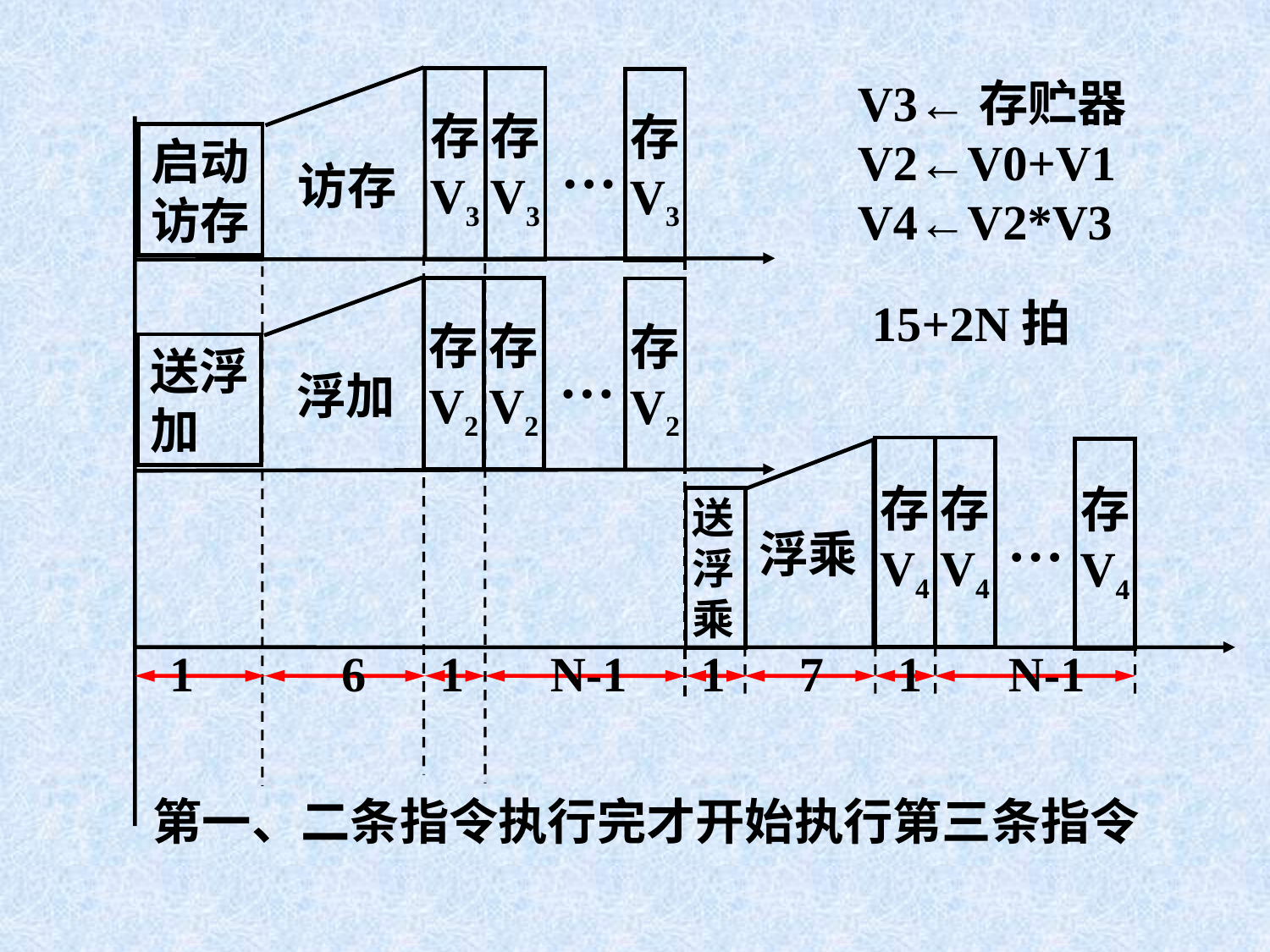

存
V3

存
V3

存
V3
启动
访存
…
访存

V3←存贮器
V2←V0+V1
V4←V2*V3

存
V2

存
V2

存
V2
送浮
加
…
浮加

15+2N拍

存
V4

存
V4

浮乘

存
V4
送
浮
乘

…

1            6      1       N-1      1      7      1       N-1
第一、二条指令执行完才开始执行第三条指令